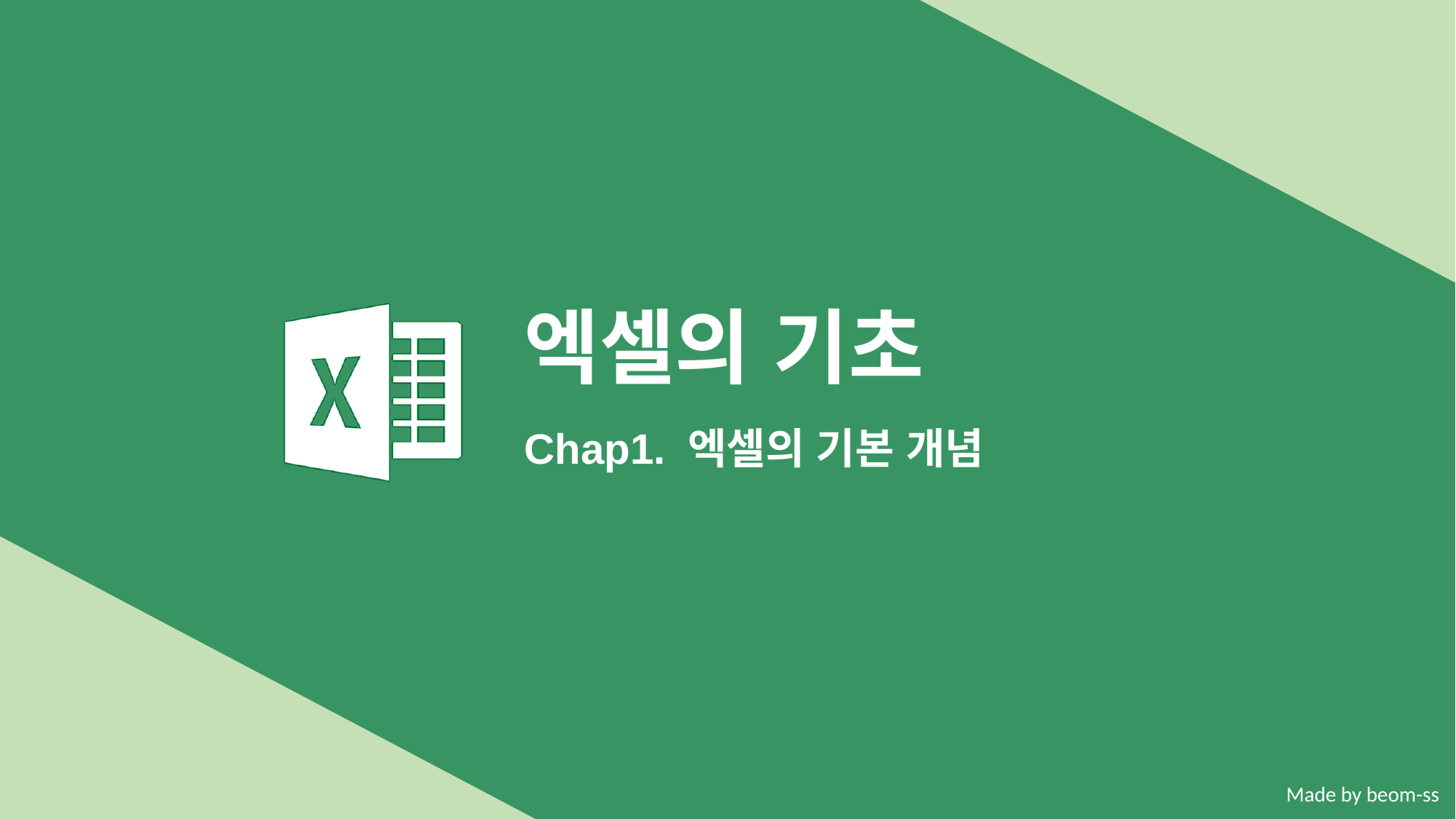

# 엑셀의 기초
Chap1. 엑셀의 기본 개념